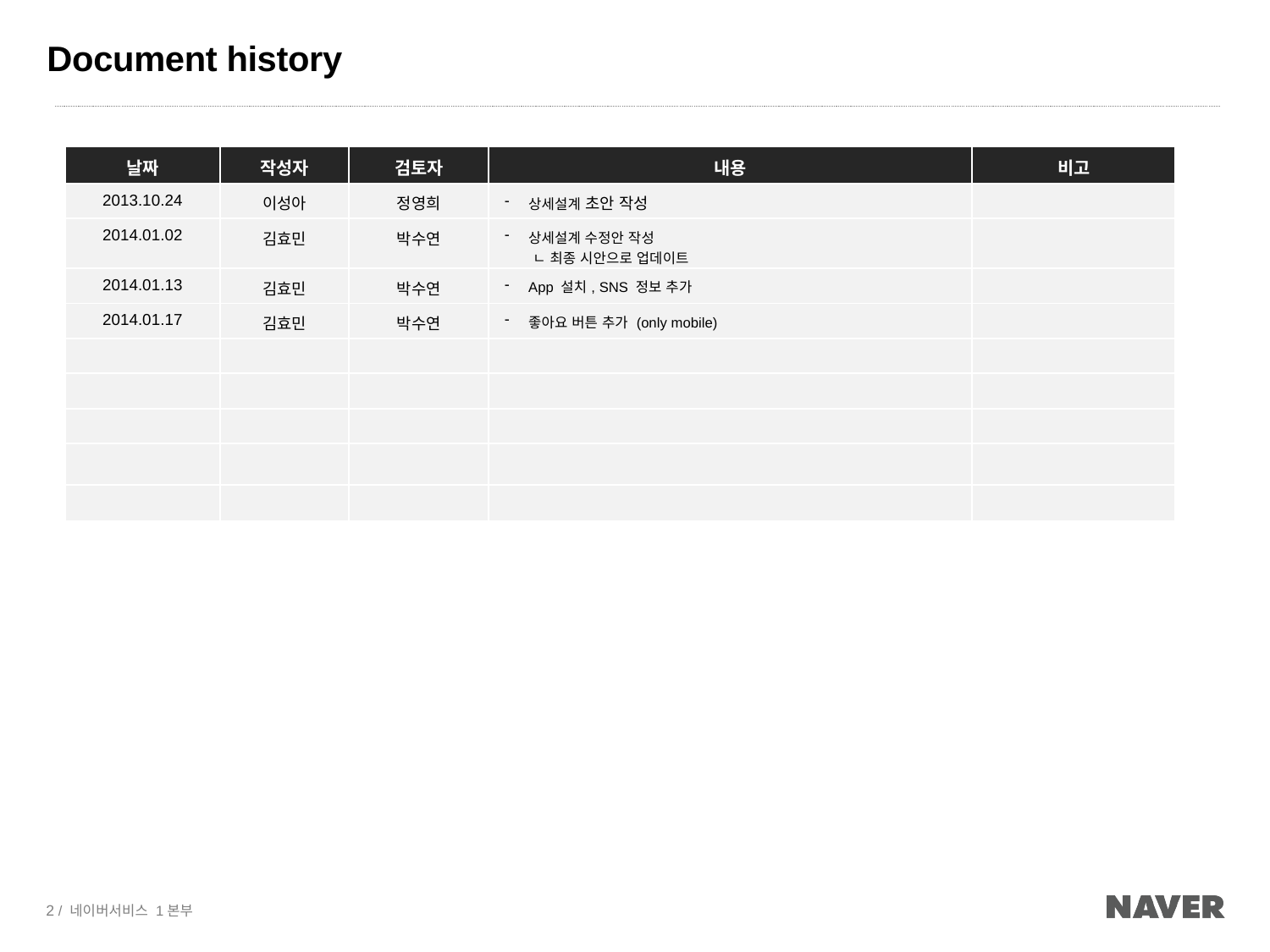

Document history
| 날짜 | 작성자 | 검토자 | 내용 | 비고 |
| --- | --- | --- | --- | --- |
| 2013.10.24 | 이성아 | 정영희 | 상세설계 초안 작성 |  |
| 2014.01.02 | 김효민 | 박수연 | 상세설계 수정안 작성 ㄴ 최종 시안으로 업데이트 |  |
| 2014.01.13 | 김효민 | 박수연 | App 설치, SNS 정보 추가 |  |
| 2014.01.17 | 김효민 | 박수연 | 좋아요 버튼 추가 (only mobile) |  |
|  |  |  |  |  |
|  |  |  |  |  |
|  |  |  |  |  |
|  |  |  |  |  |
|  |  |  |  |  |